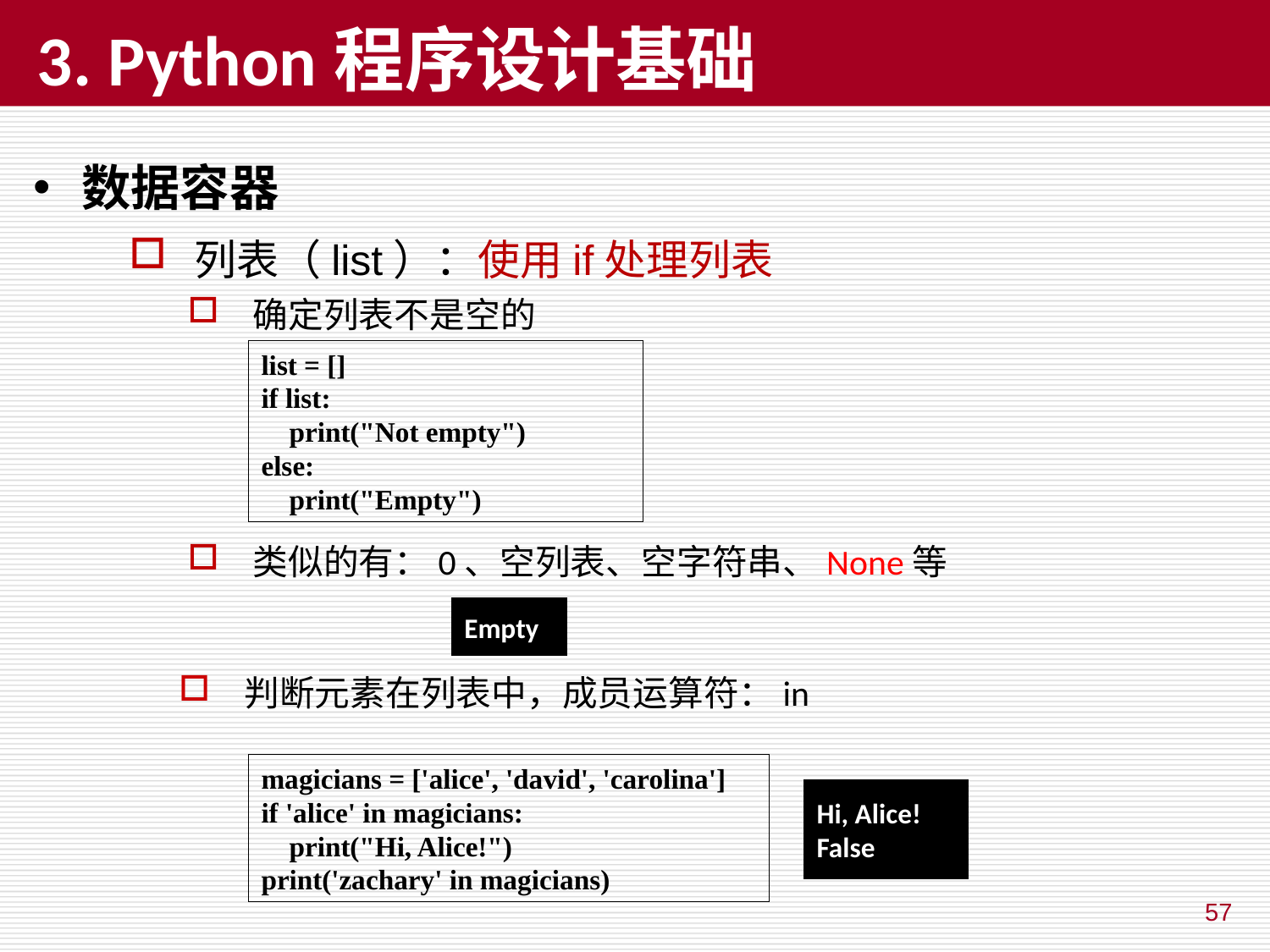

# 3. Python程序设计基础
数据容器
列表（list）：使用if处理列表

确定列表不是空的

类似的有：0、空列表、空字符串、None等
list = []
if list:
    print("Not empty")
else:
    print("Empty")
Empty
判断元素在列表中，成员运算符：in
magicians = ['alice', 'david', 'carolina']
if 'alice' in magicians:
    print("Hi, Alice!")
print('zachary' in magicians)
Hi, Alice!
False
57